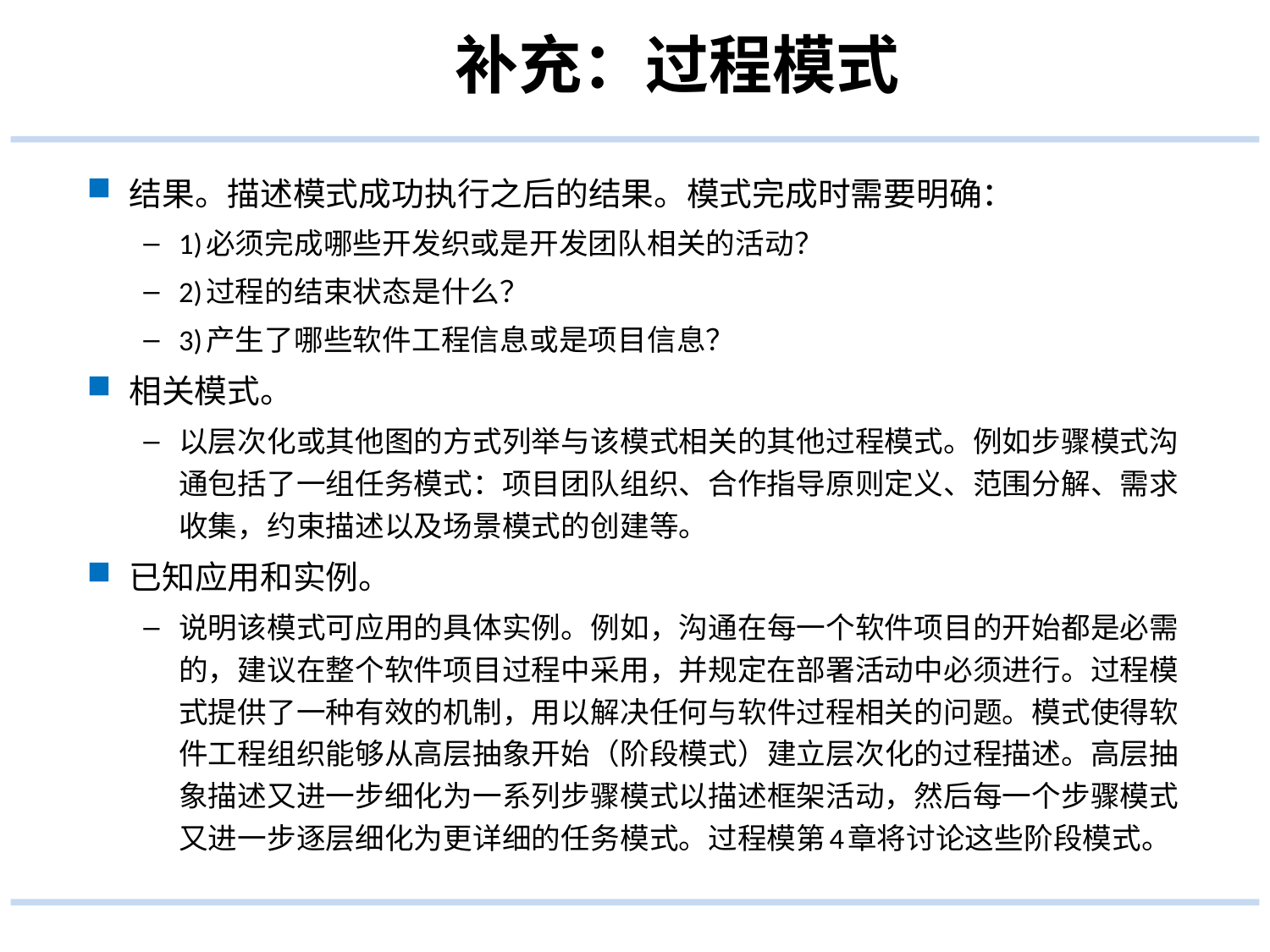

# 补充：过程模式
结果。描述模式成功执行之后的结果。模式完成时需要明确：
1)必须完成哪些开发织或是开发团队相关的活动？
2)过程的结束状态是什么？
3)产生了哪些软件工程信息或是项目信息？
相关模式。
以层次化或其他图的方式列举与该模式相关的其他过程模式。例如步骤模式沟通包括了一组任务模式：项目团队组织、合作指导原则定义、范围分解、需求收集，约束描述以及场景模式的创建等。
已知应用和实例。
说明该模式可应用的具体实例。例如，沟通在每一个软件项目的开始都是必需的，建议在整个软件项目过程中采用，并规定在部署活动中必须进行。过程模式提供了一种有效的机制，用以解决任何与软件过程相关的问题。模式使得软件工程组织能够从高层抽象开始（阶段模式）建立层次化的过程描述。高层抽象描述又进一步细化为一系列步骤模式以描述框架活动，然后每一个步骤模式又进一步逐层细化为更详细的任务模式。过程模第4章将讨论这些阶段模式。
15